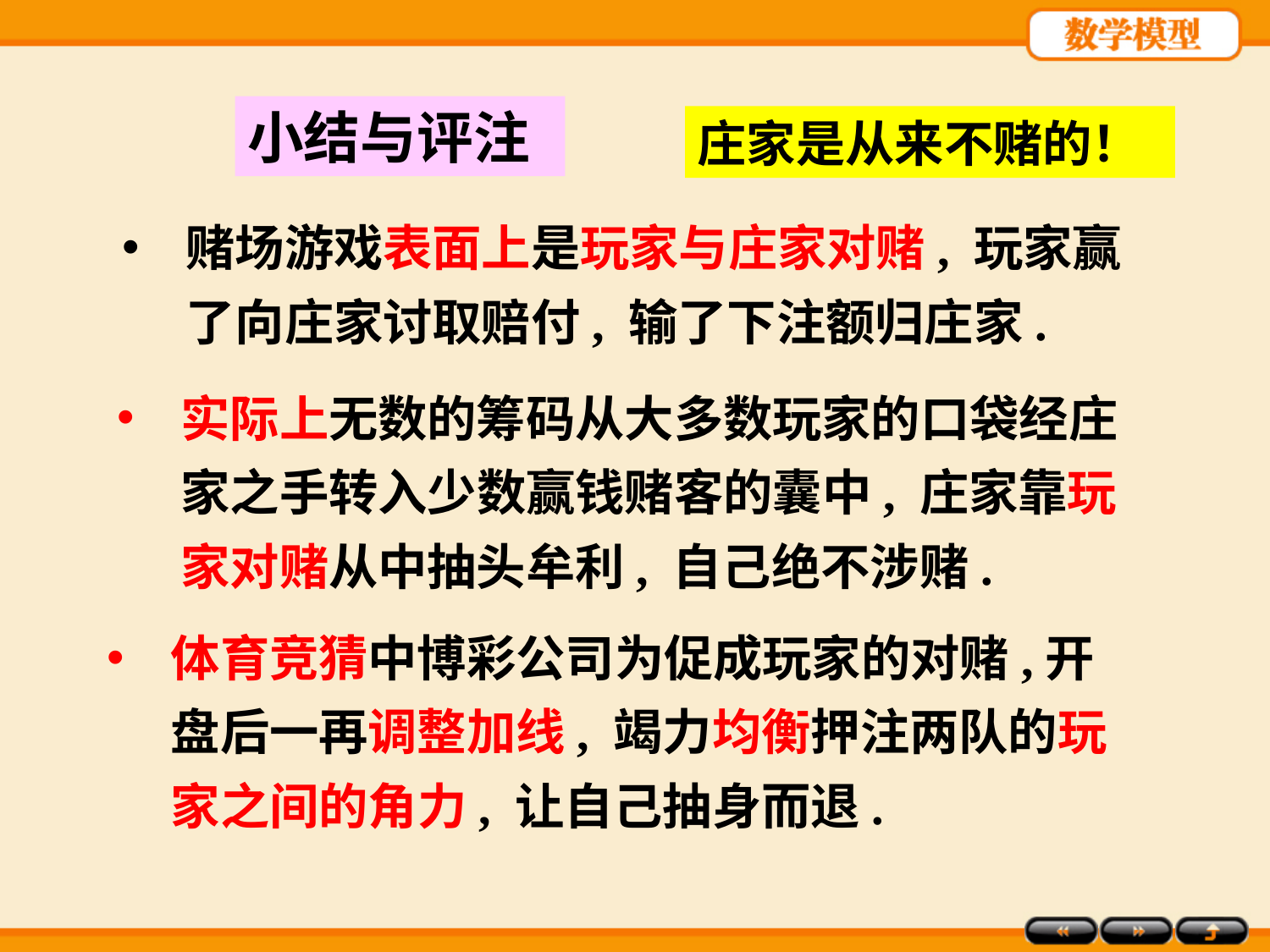

小结与评注
庄家是从来不赌的！
赌场游戏表面上是玩家与庄家对赌, 玩家赢了向庄家讨取赔付, 输了下注额归庄家.
实际上无数的筹码从大多数玩家的口袋经庄家之手转入少数赢钱赌客的囊中, 庄家靠玩家对赌从中抽头牟利, 自己绝不涉赌.
体育竞猜中博彩公司为促成玩家的对赌,开盘后一再调整加线, 竭力均衡押注两队的玩家之间的角力, 让自己抽身而退.